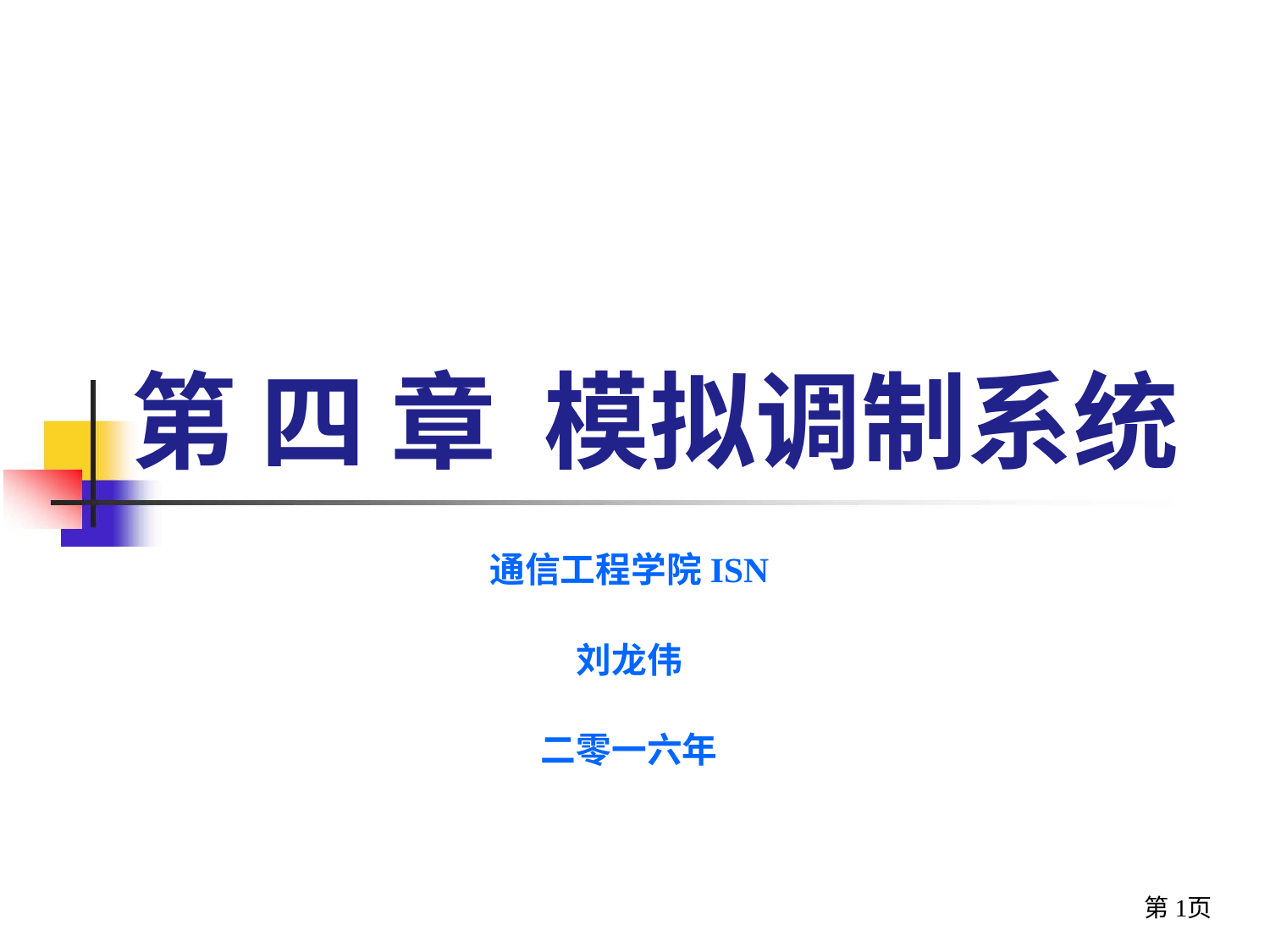

# 第 四 章  模拟调制系统
通信工程学院ISN

刘龙伟

二零一六年
第1页